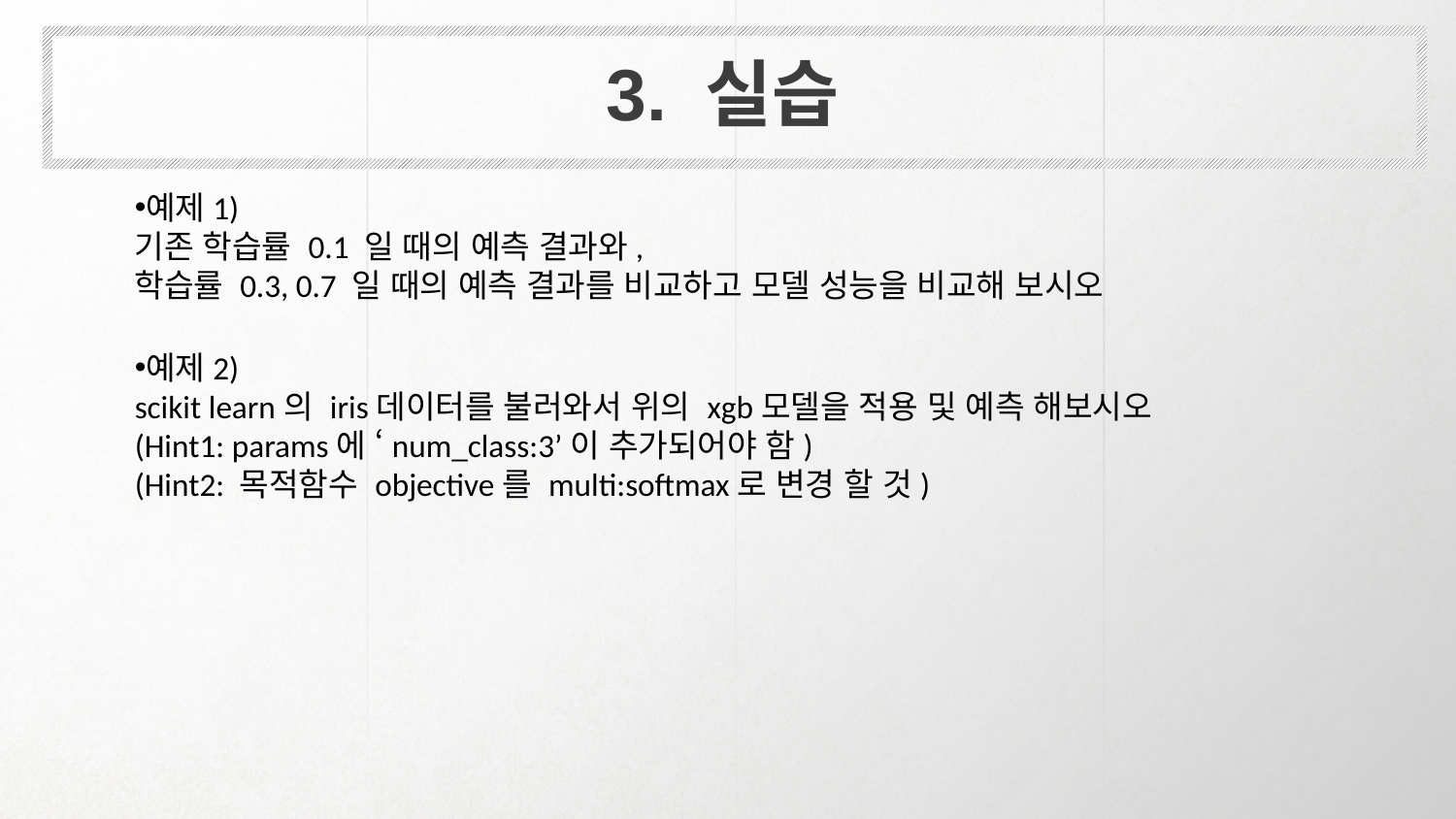

3. 실습
예제1)
기존 학습률 0.1 일 때의 예측 결과와,
학습률 0.3, 0.7 일 때의 예측 결과를 비교하고 모델 성능을 비교해 보시오
예제2)
scikit learn의 iris데이터를 불러와서 위의 xgb모델을 적용 및 예측 해보시오
(Hint1: params에 ‘num_class:3’이 추가되어야 함)
(Hint2: 목적함수 objective를 multi:softmax로 변경 할 것)